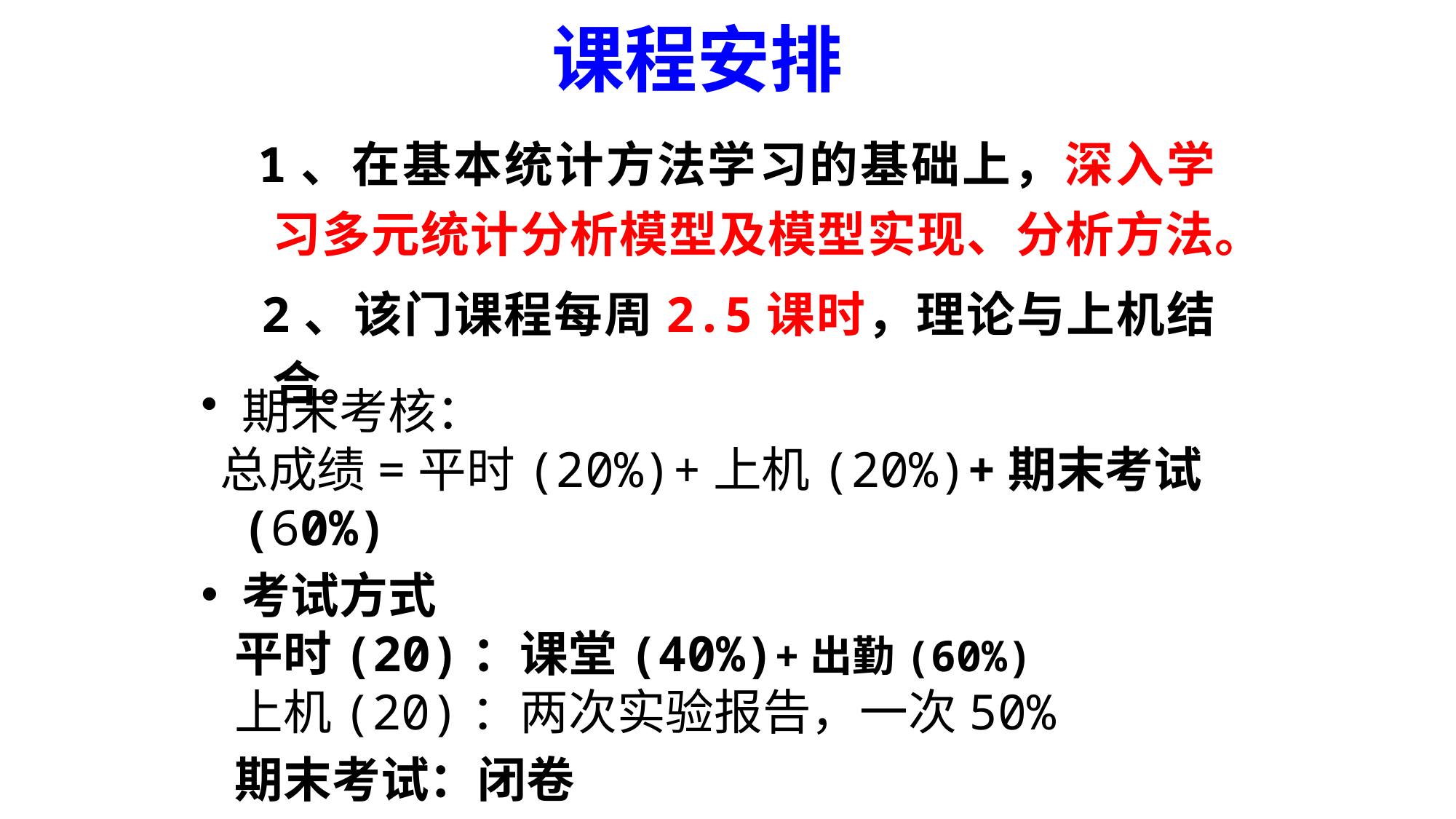

# 课程安排
  1、在基本统计方法学习的基础上，深入学习多元统计分析模型及模型实现、分析方法。
 2、该门课程每周2.5课时，理论与上机结合。
期末考核：
  总成绩=平时(20%)+上机(20%)+期末考试(60%)
考试方式
  平时(20)：课堂(40%)+出勤(60%)
  上机(20)：两次实验报告，一次50%
  期末考试：闭卷
2